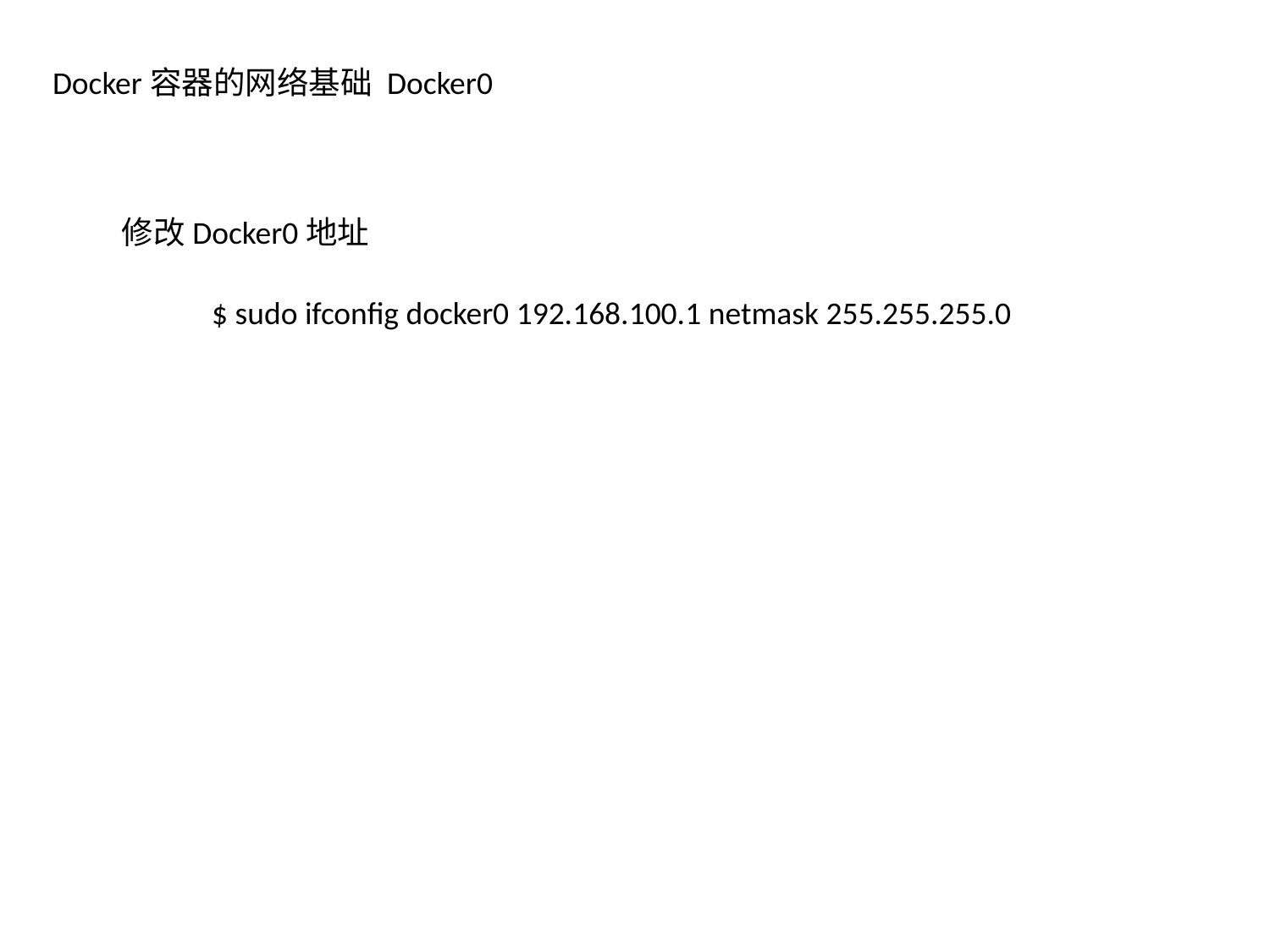

Docker容器的网络基础 Docker0
修改Docker0地址
$ sudo ifconfig docker0 192.168.100.1 netmask 255.255.255.0